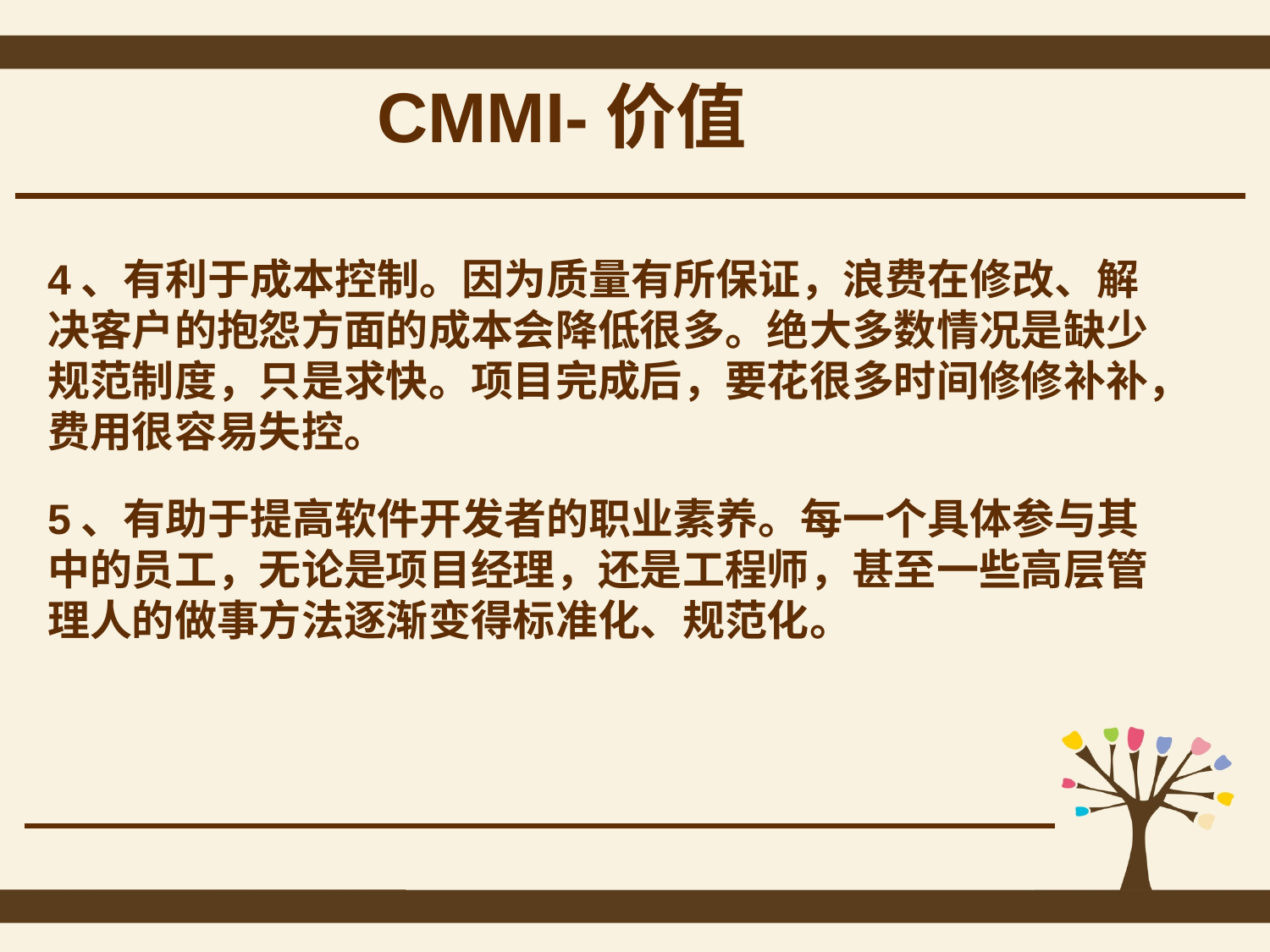

CMMI-价值
4、有利于成本控制。因为质量有所保证，浪费在修改、解决客户的抱怨方面的成本会降低很多。绝大多数情况是缺少规范制度，只是求快。项目完成后，要花很多时间修修补补，费用很容易失控。
5、有助于提高软件开发者的职业素养。每一个具体参与其中的员工，无论是项目经理，还是工程师，甚至一些高层管理人的做事方法逐渐变得标准化、规范化。